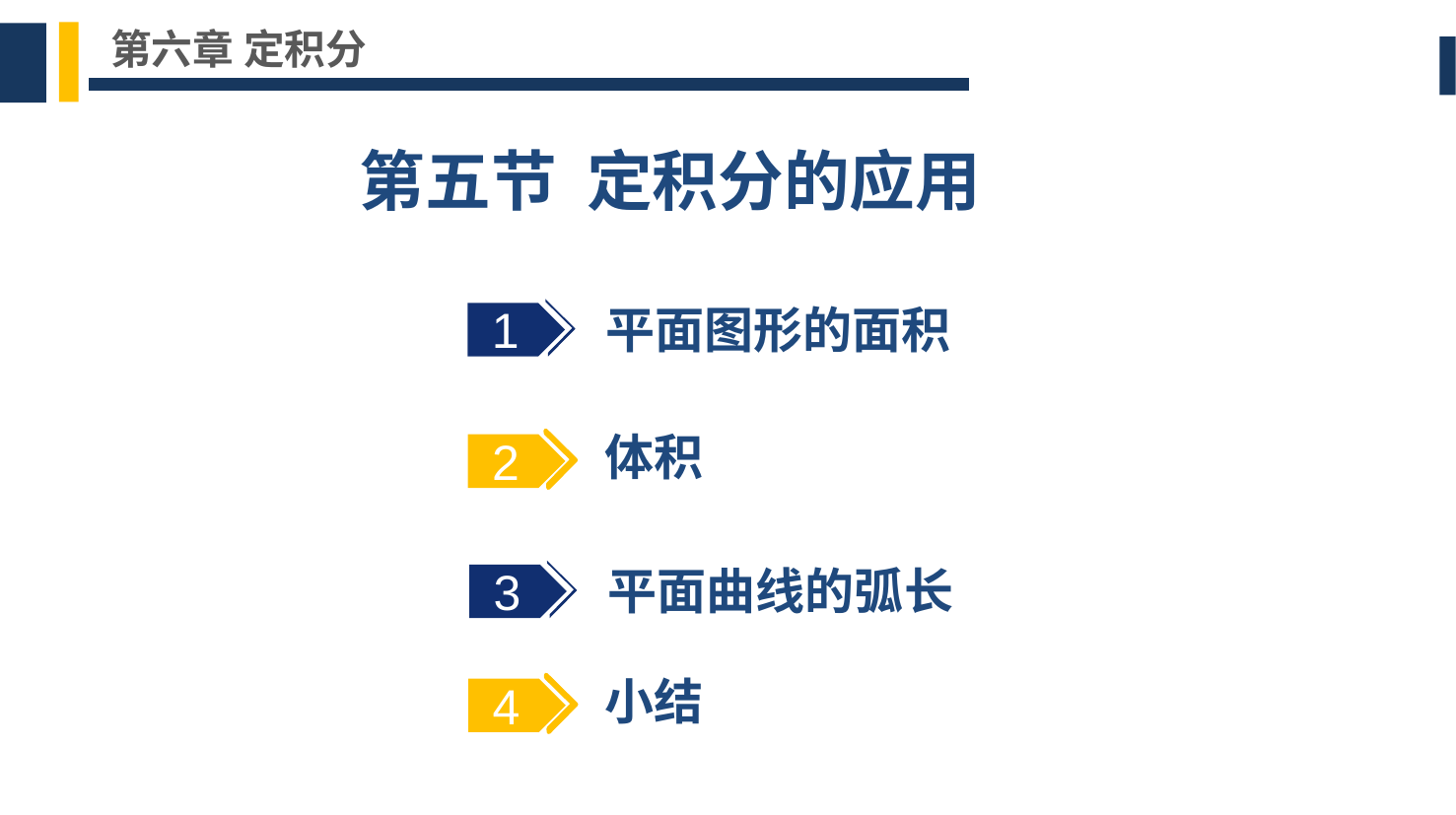

第六章 定积分
第五节  定积分的应用
平面图形的面积
1

体积
2

平面曲线的弧长
3

小结
4